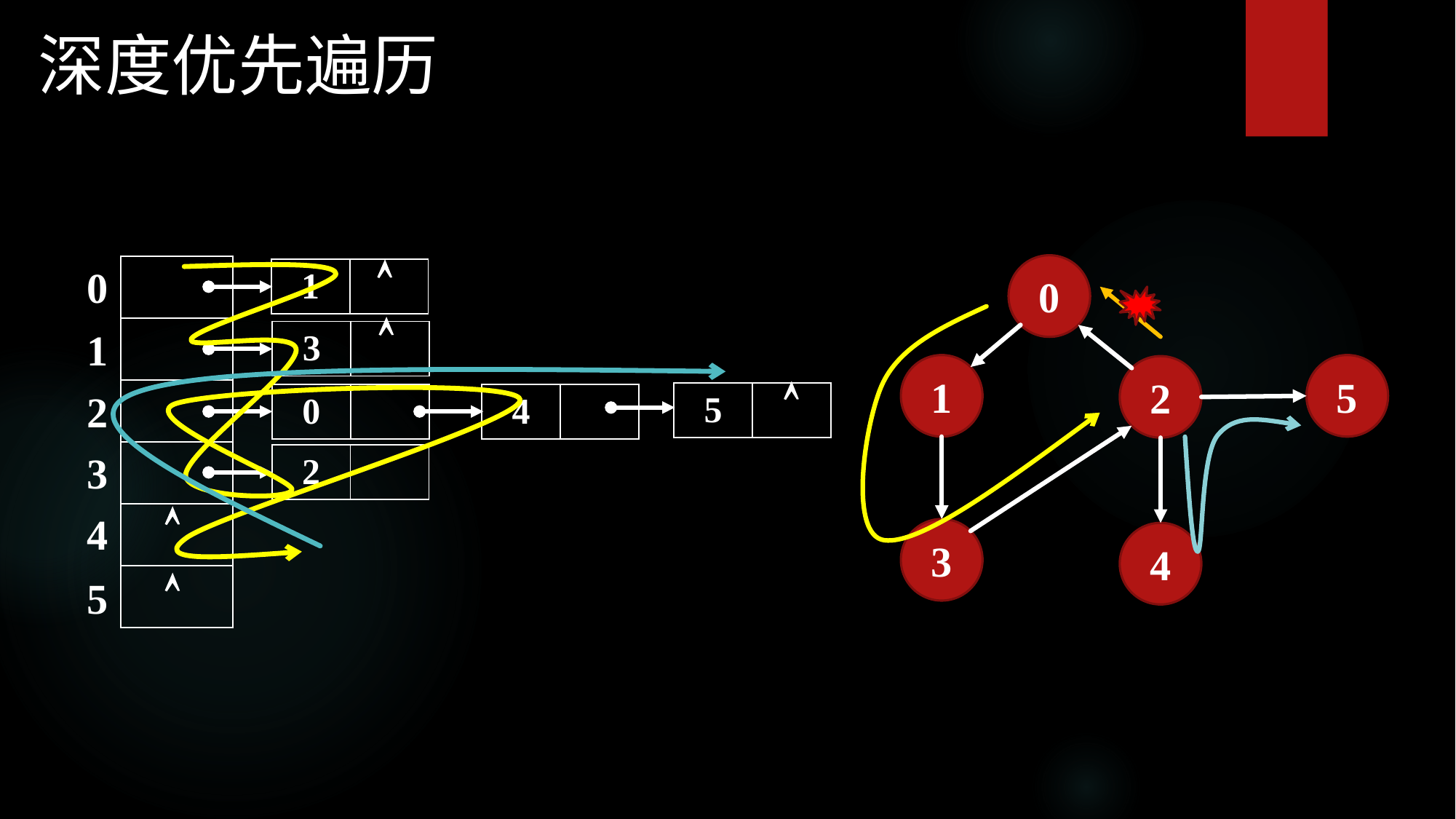

深度优先遍历
∧
0
0
|  |
| --- |
|  |
|  |
|  |
|  |
|  |
| 1 |  |
| --- | --- |

∧

1
| 3 |  |
| --- | --- |
5
1
2

∧
2
| 5 |  |
| --- | --- |
| 0 |  |
| --- | --- |
| 4 |  |
| --- | --- |

3
| 2 |  |
| --- | --- |
∧
4
3
4
∧
5